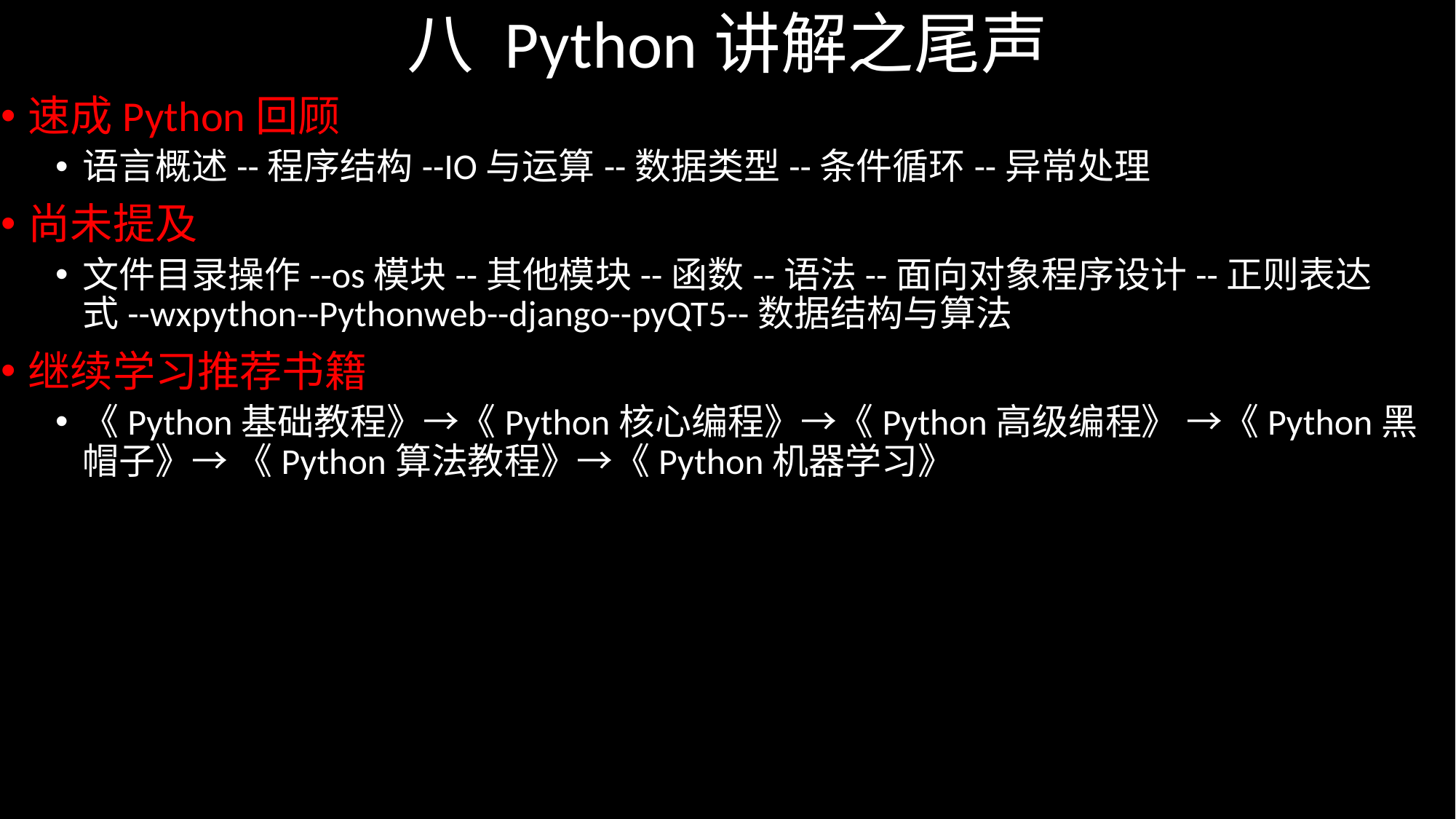

# 八 Python讲解之尾声
速成Python回顾
语言概述--程序结构--IO与运算--数据类型--条件循环--异常处理
尚未提及
文件目录操作--os模块--其他模块--函数--语法--面向对象程序设计--正则表达式--wxpython--Pythonweb--django--pyQT5--数据结构与算法
继续学习推荐书籍
《Python基础教程》→《Python核心编程》→《Python高级编程》 →《Python黑帽子》→ 《Python算法教程》→《Python机器学习》